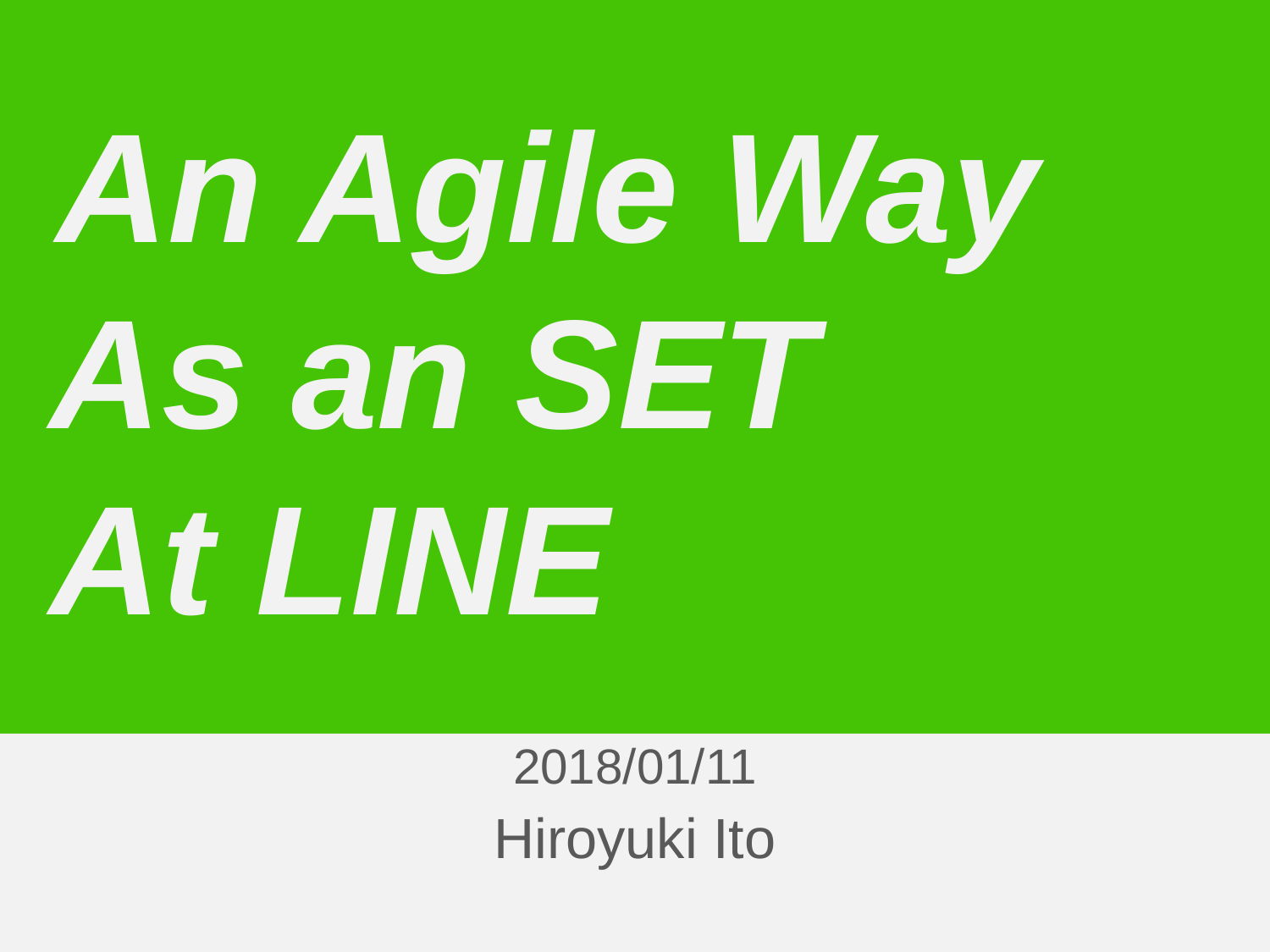

# An Agile Way As an SET At LINE
2017年 12月 13日
2018/01/11
Hiroyuki Ito